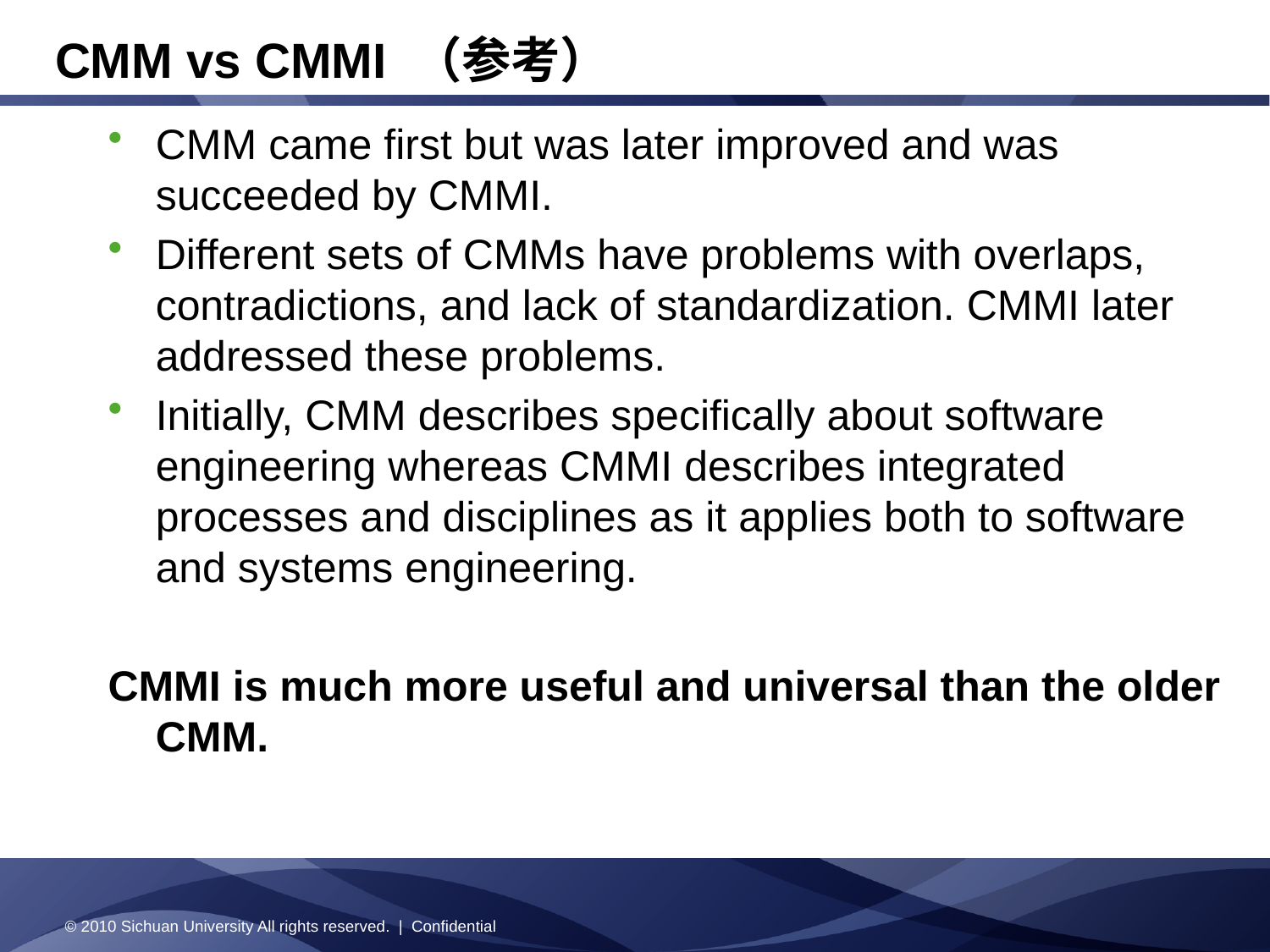

# CMM vs CMMI （参考）
CMM came first but was later improved and was succeeded by CMMI.
Different sets of CMMs have problems with overlaps, contradictions, and lack of standardization. CMMI later addressed these problems.
Initially, CMM describes specifically about software engineering whereas CMMI describes integrated processes and disciplines as it applies both to software and systems engineering.

CMMI is much more useful and universal than the older CMM.
© 2010 Sichuan University All rights reserved.  |  Confidential